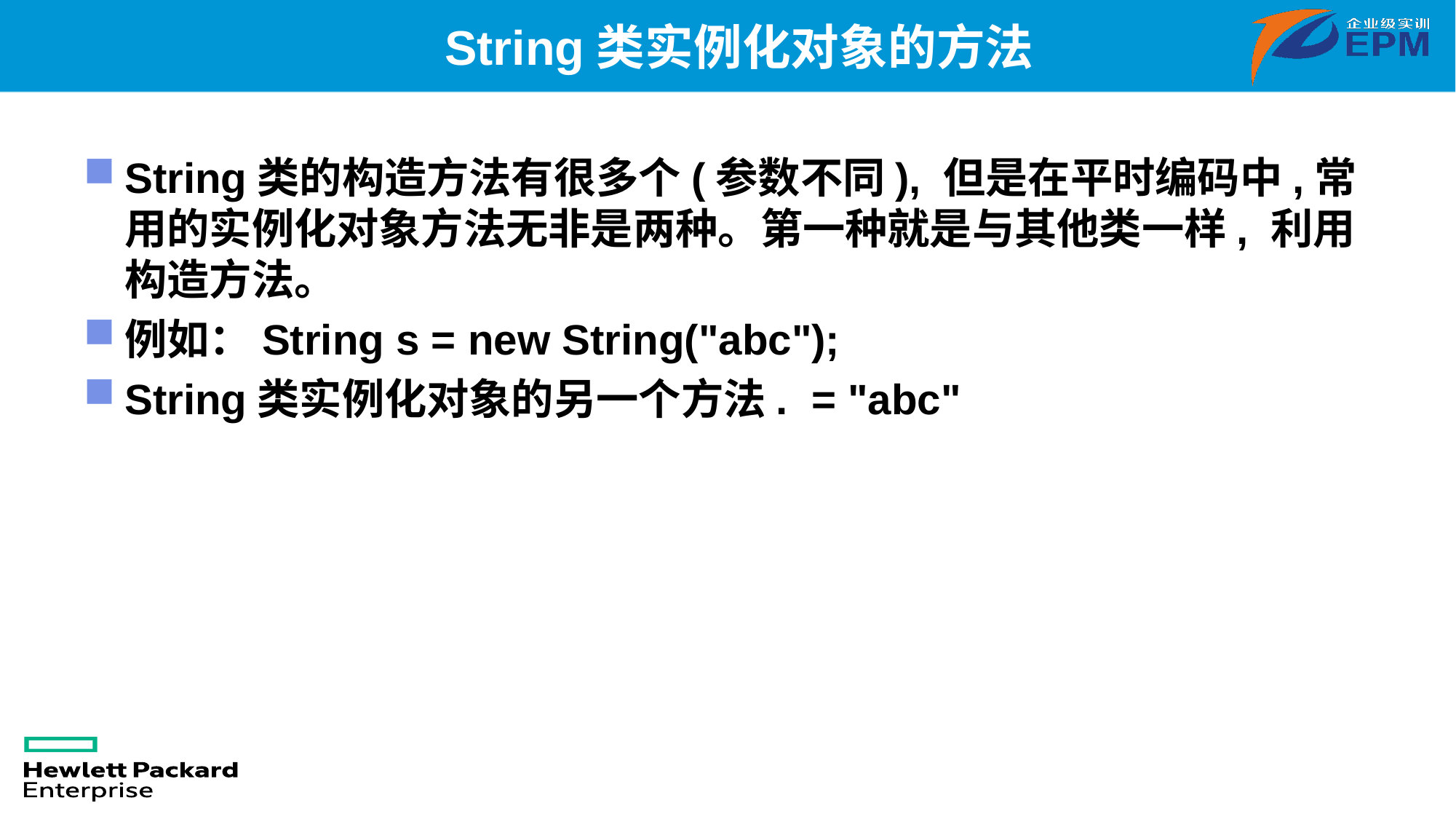

# String类实例化对象的方法
String类的构造方法有很多个(参数不同), 但是在平时编码中,常用的实例化对象方法无非是两种。第一种就是与其他类一样, 利用构造方法。
例如：String s = new String("abc");
String类实例化对象的另一个方法.  = "abc"